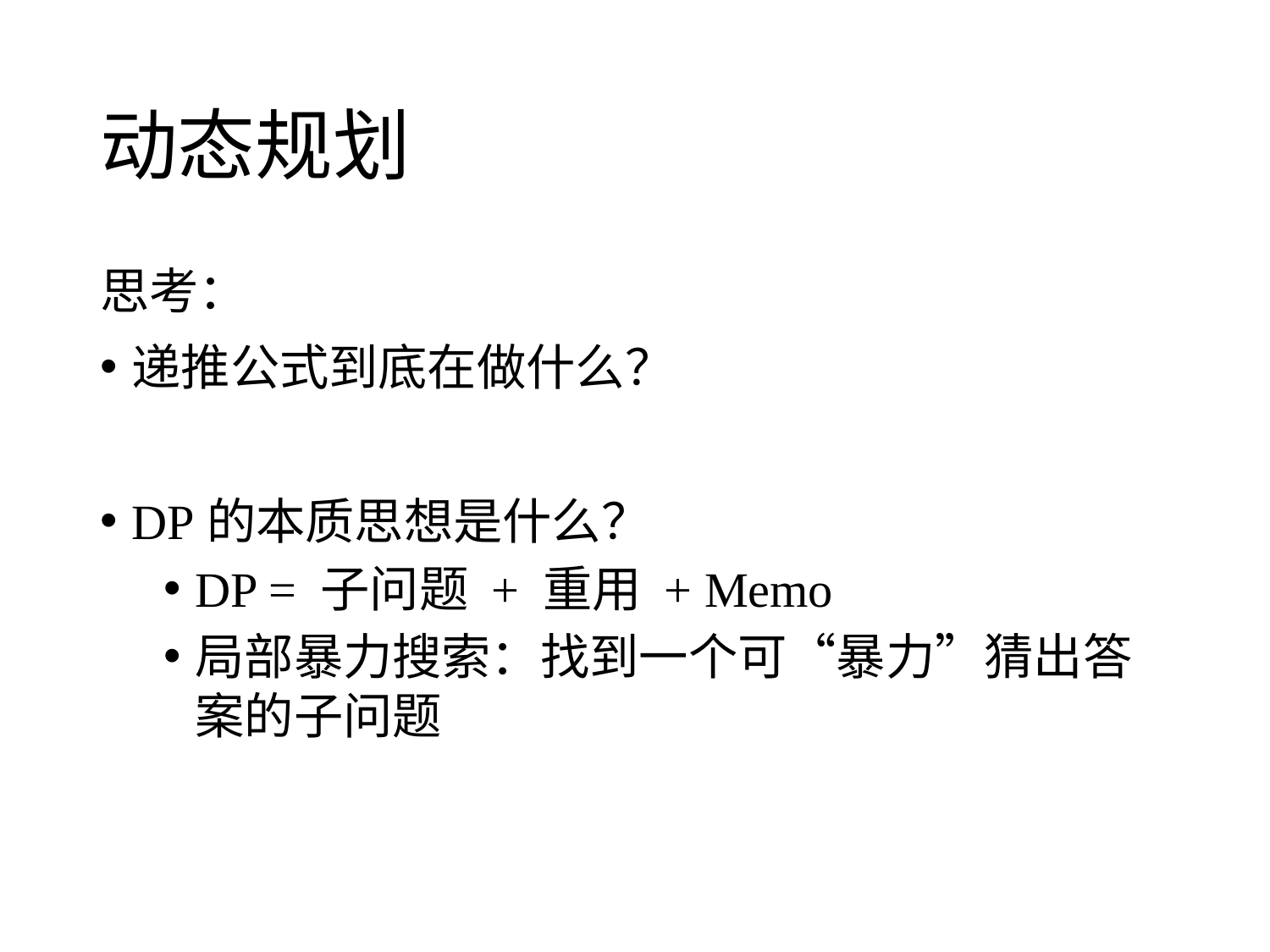

# 动态规划
思考：
递推公式到底在做什么？

DP的本质思想是什么？
DP = 子问题 + 重用 + Memo
局部暴力搜索：找到一个可“暴力”猜出答案的子问题